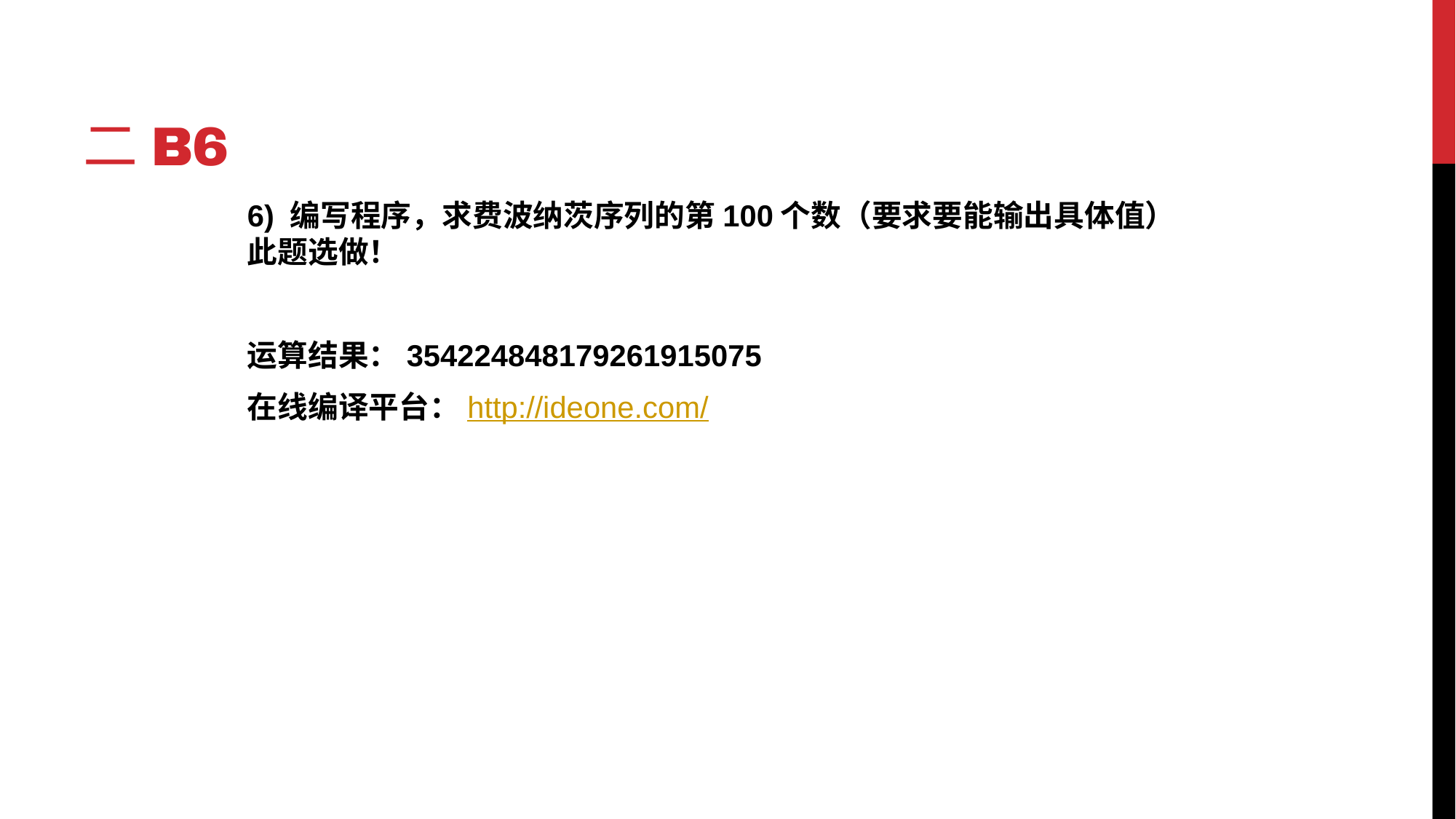

# 二b6
6) 编写程序，求费波纳茨序列的第100个数（要求要能输出具体值） 此题选做！

运算结果：354224848179261915075
在线编译平台：http://ideone.com/